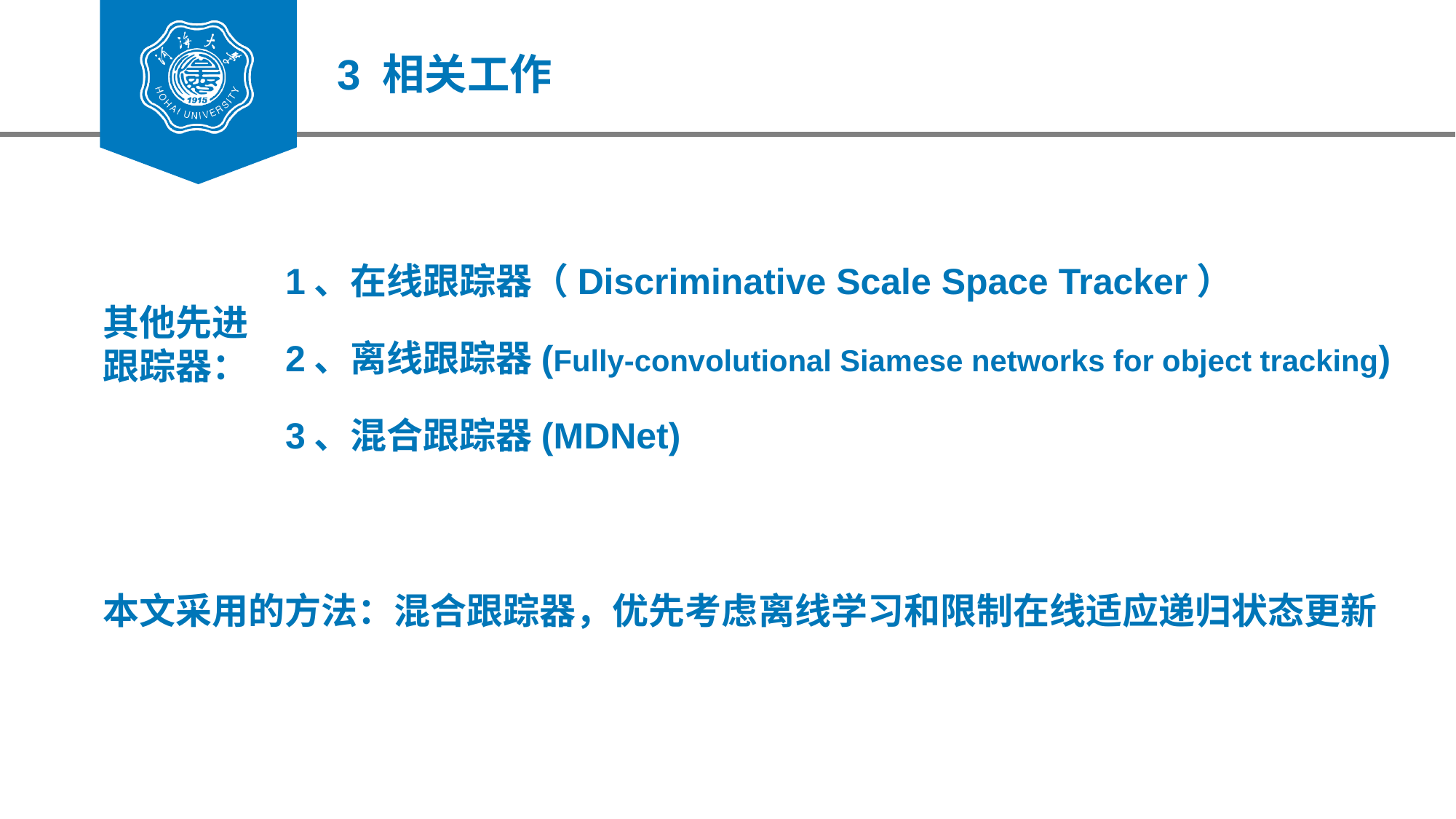

3 相关工作
1、在线跟踪器（Discriminative Scale Space Tracker）
其他先进
跟踪器：
2、离线跟踪器(Fully-convolutional Siamese networks for object tracking)
3、混合跟踪器(MDNet)
本文采用的方法：混合跟踪器，优先考虑离线学习和限制在线适应递归状态更新